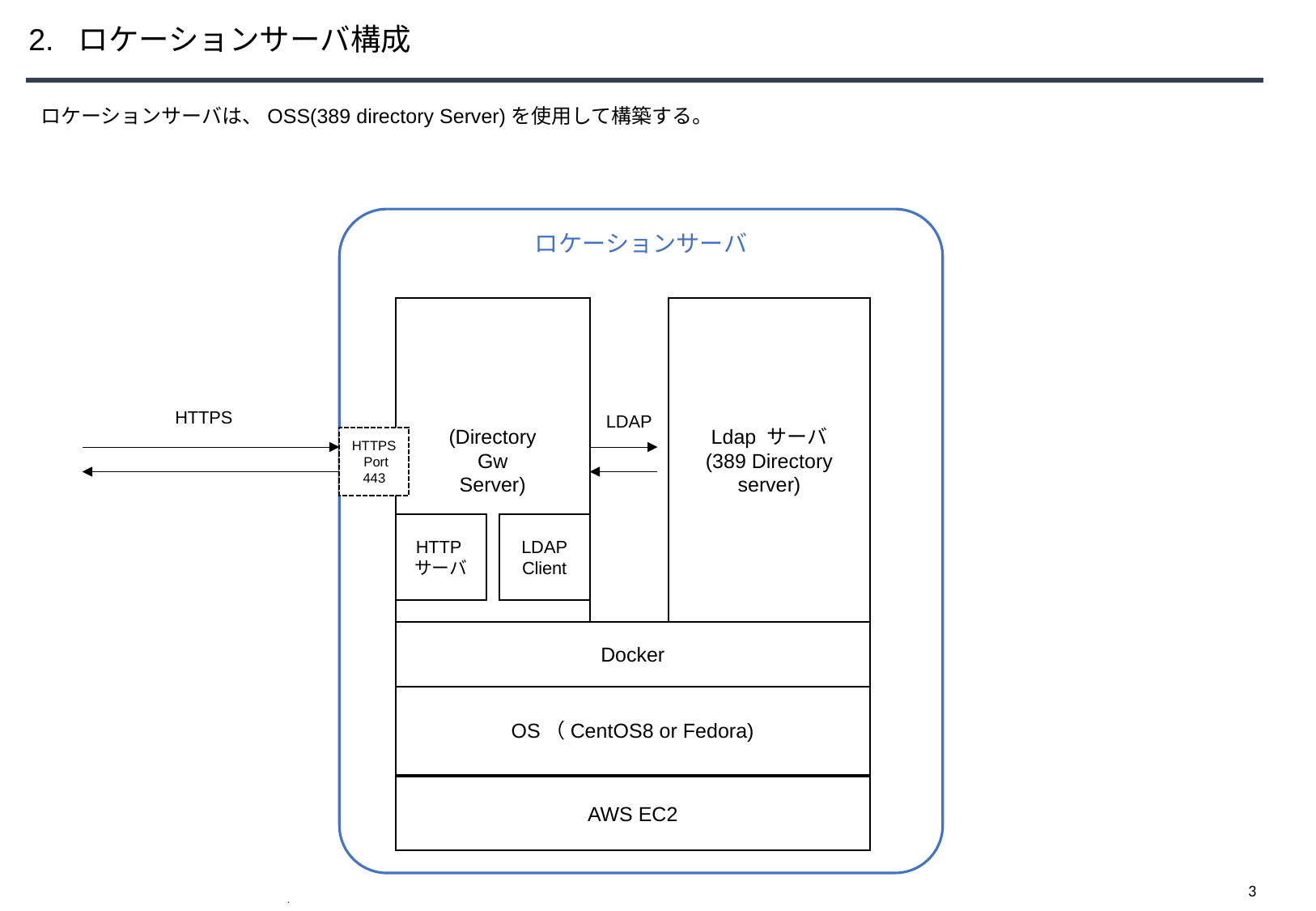

2.  ロケーションサーバ構成
ロケーションサーバは、OSS(389 directory Server)を使用して構築する。

ロケーションサーバ
(Directory
Gw
Server)
Ldap サーバ
(389 Directory server)
HTTPS
LDAP
HTTPS
 Port
443
HTTPサーバ
LDAP
Client
Docker
OS（CentOS8 or Fedora)
AWS EC2